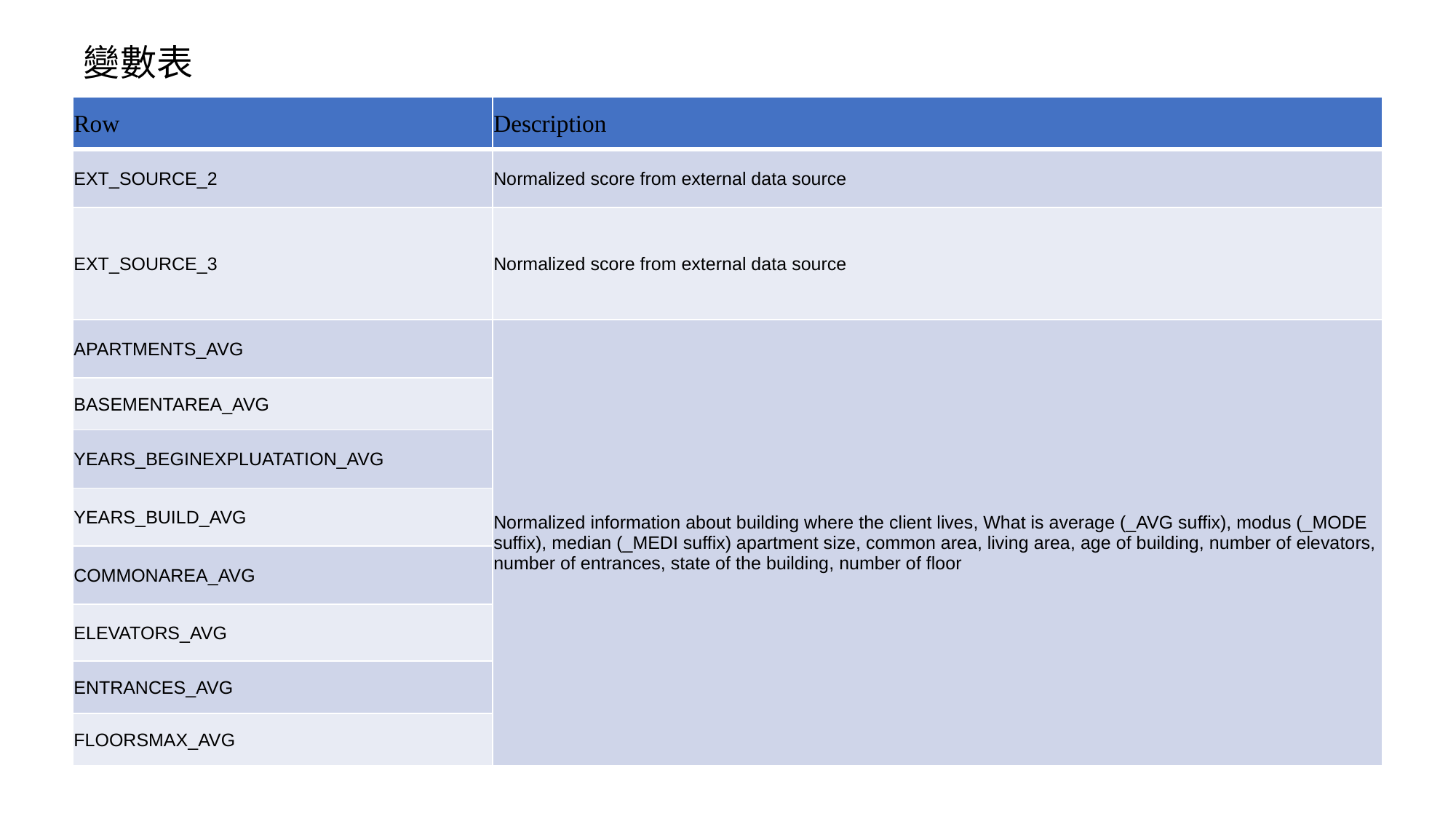

變數表
| Row | Description |
| --- | --- |
| EXT\_SOURCE\_2 | Normalized score from external data source |
| EXT\_SOURCE\_3 | Normalized score from external data source |
| APARTMENTS\_AVG | Normalized information about building where the client lives, What is average (\_AVG suffix), modus (\_MODE suffix), median (\_MEDI suffix) apartment size, common area, living area, age of building, number of elevators, number of entrances, state of the building, number of floor |
| BASEMENTAREA\_AVG |  |
| YEARS\_BEGINEXPLUATATION\_AVG |  |
| YEARS\_BUILD\_AVG |  |
| COMMONAREA\_AVG |  |
| ELEVATORS\_AVG |  |
| ENTRANCES\_AVG |  |
| FLOORSMAX\_AVG |  |